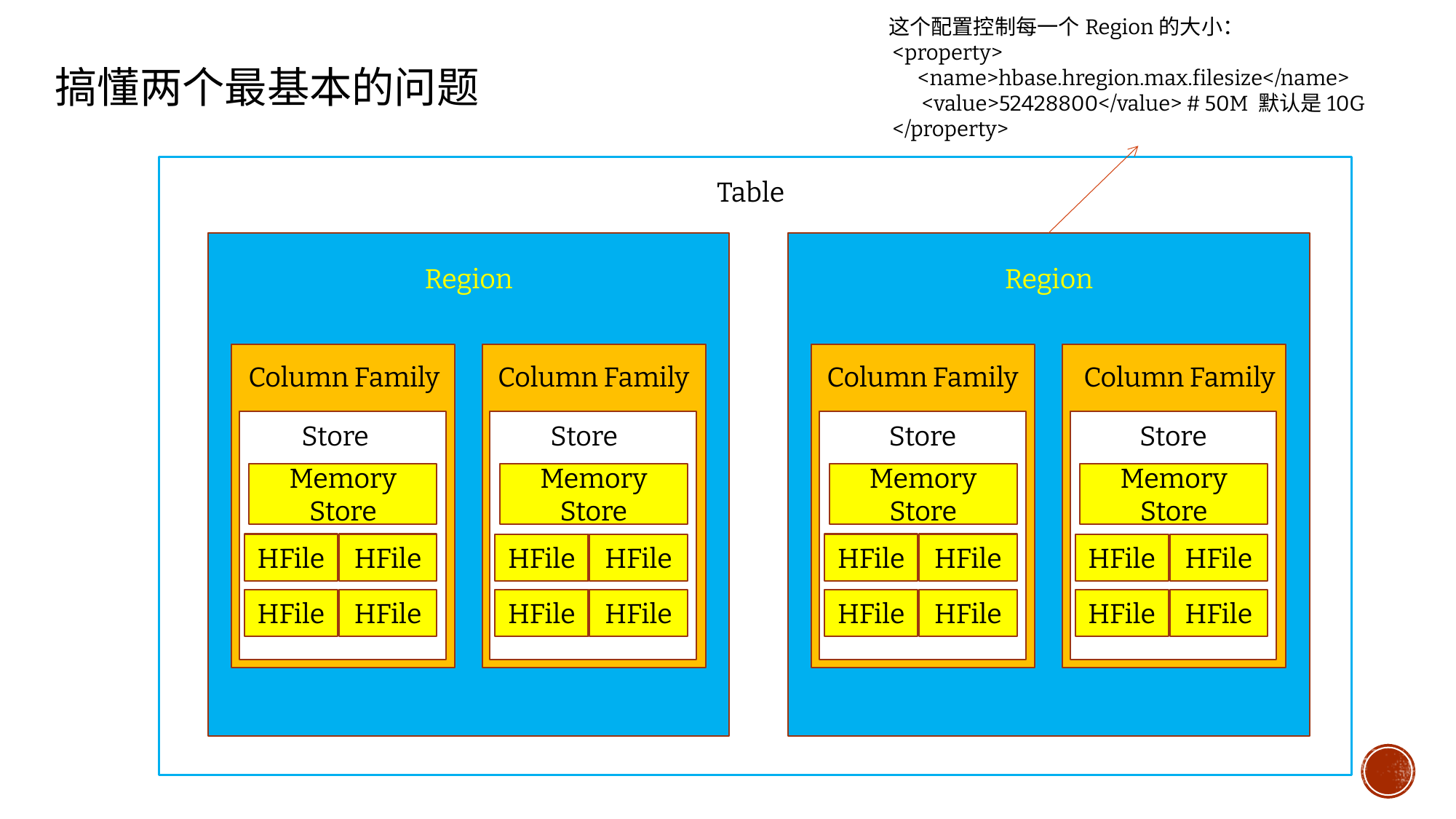

这个配置控制每一个Region的大小：
 <property>
       <name>hbase.hregion.max.filesize</name>
        <value>52428800</value> # 50M 默认是10G
 </property>
搞懂两个最基本的问题

Table

Region
Region

Column Family
Column Family
Column Family
Column Family

Store
Store
Store
Store
Memory Store
Memory Store
Memory Store
Memory Store
HFile
HFile
HFile
HFile
HFile
HFile
HFile
HFile
HFile
HFile
HFile
HFile
HFile
HFile
HFile
HFile